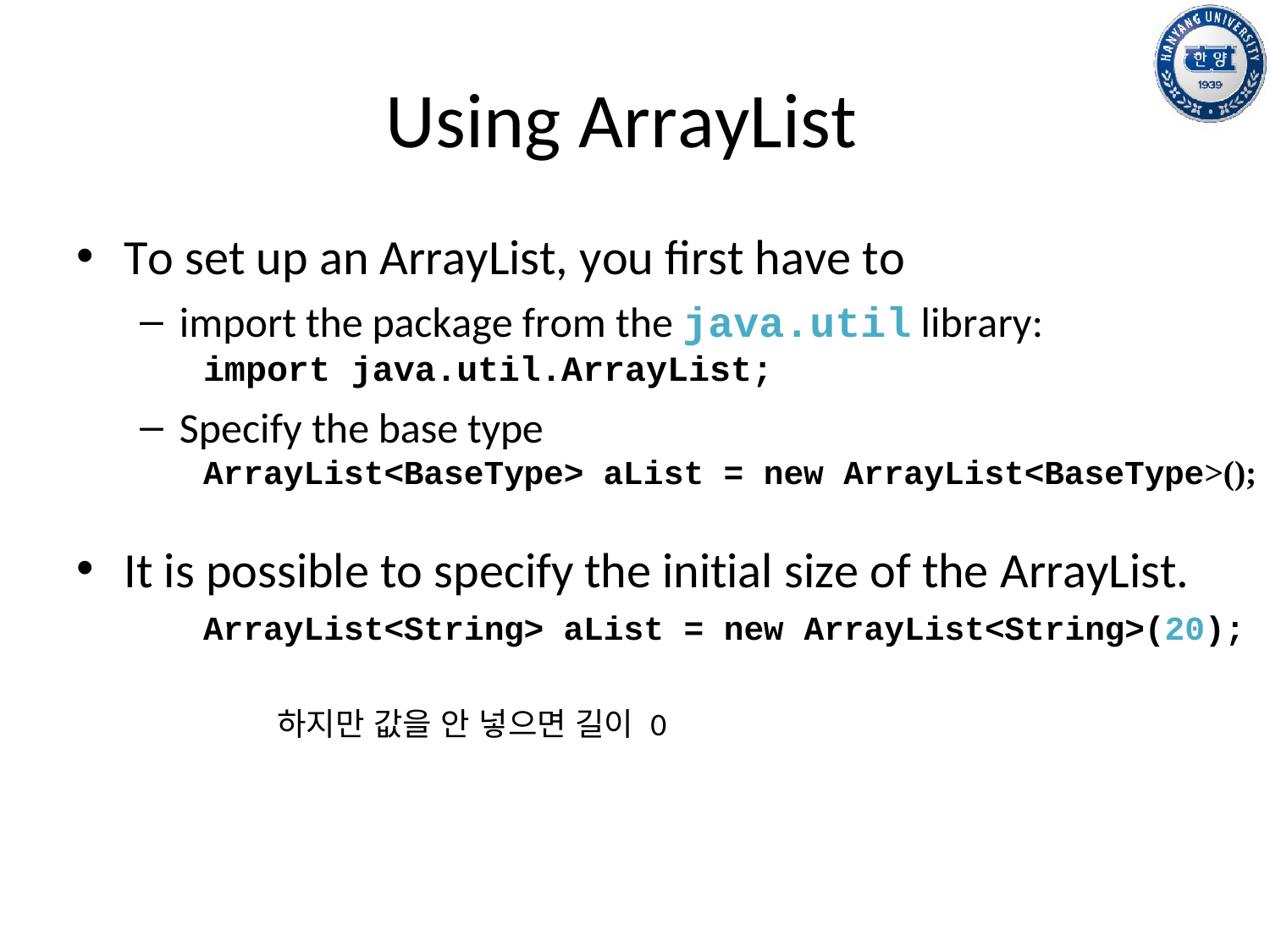

# Using ArrayList
To set up an ArrayList, you first have to

import the package from the java.util library:
import java.util.ArrayList;

Specify the base type
ArrayList<BaseType> aList = new ArrayList<BaseType>();
It is possible to specify the initial size of the ArrayList.

ArrayList<String> aList = new ArrayList<String>(20);
하지만 값을 안 넣으면 길이 0